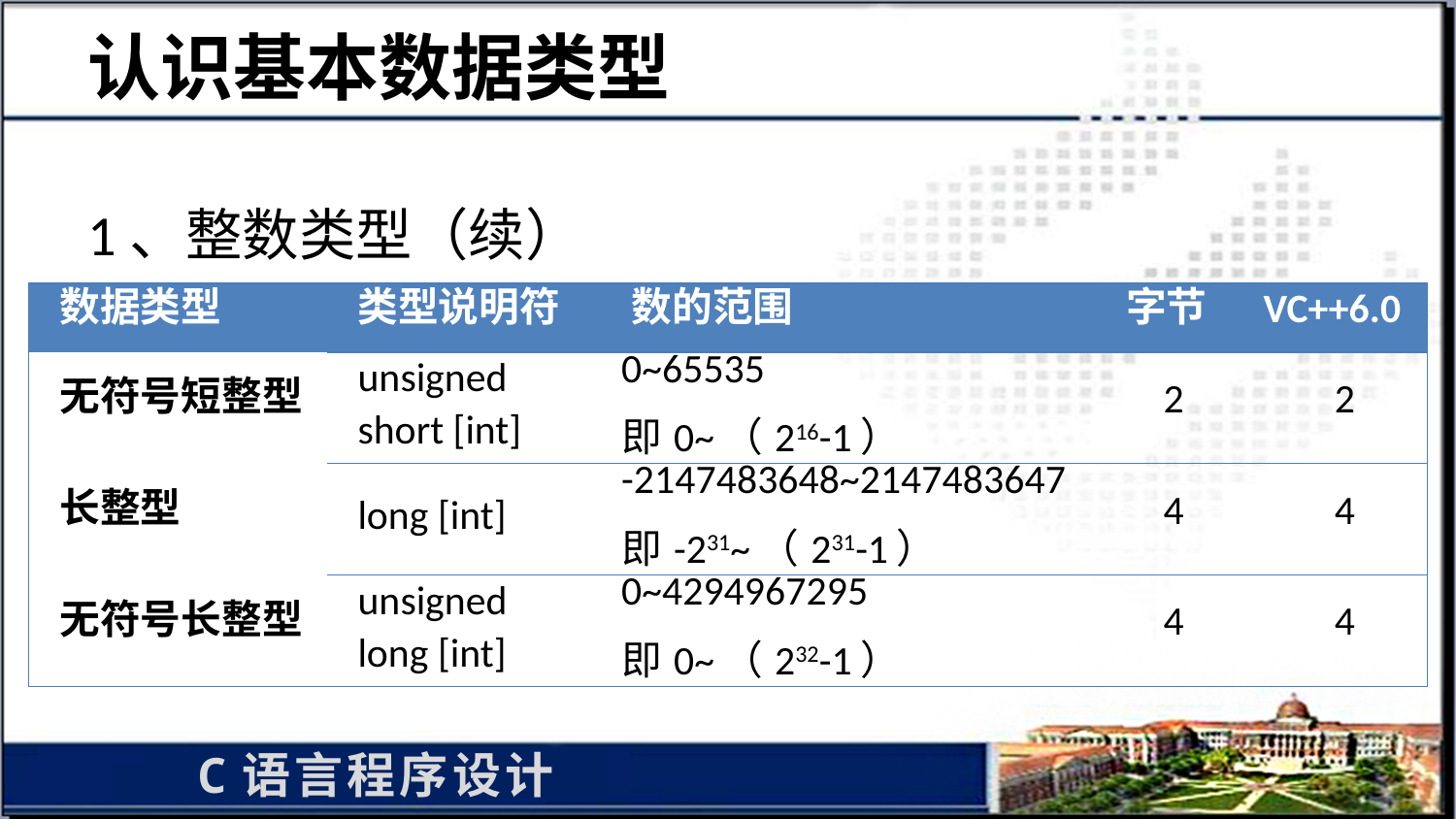

# 认识基本数据类型
1、整数类型（续）
| 数据类型 | 类型说明符 | 数的范围 | 字节 | VC++6.0 |
| --- | --- | --- | --- | --- |
| 无符号短整型 | unsigned short [int] | 0~65535 即0~（216-1） | 2 | 2 |
| 长整型 | long [int] | -2147483648~2147483647 即-231~（231-1） | 4 | 4 |
| 无符号长整型 | unsigned long [int] | 0~4294967295 即0~（232-1） | 4 | 4 |